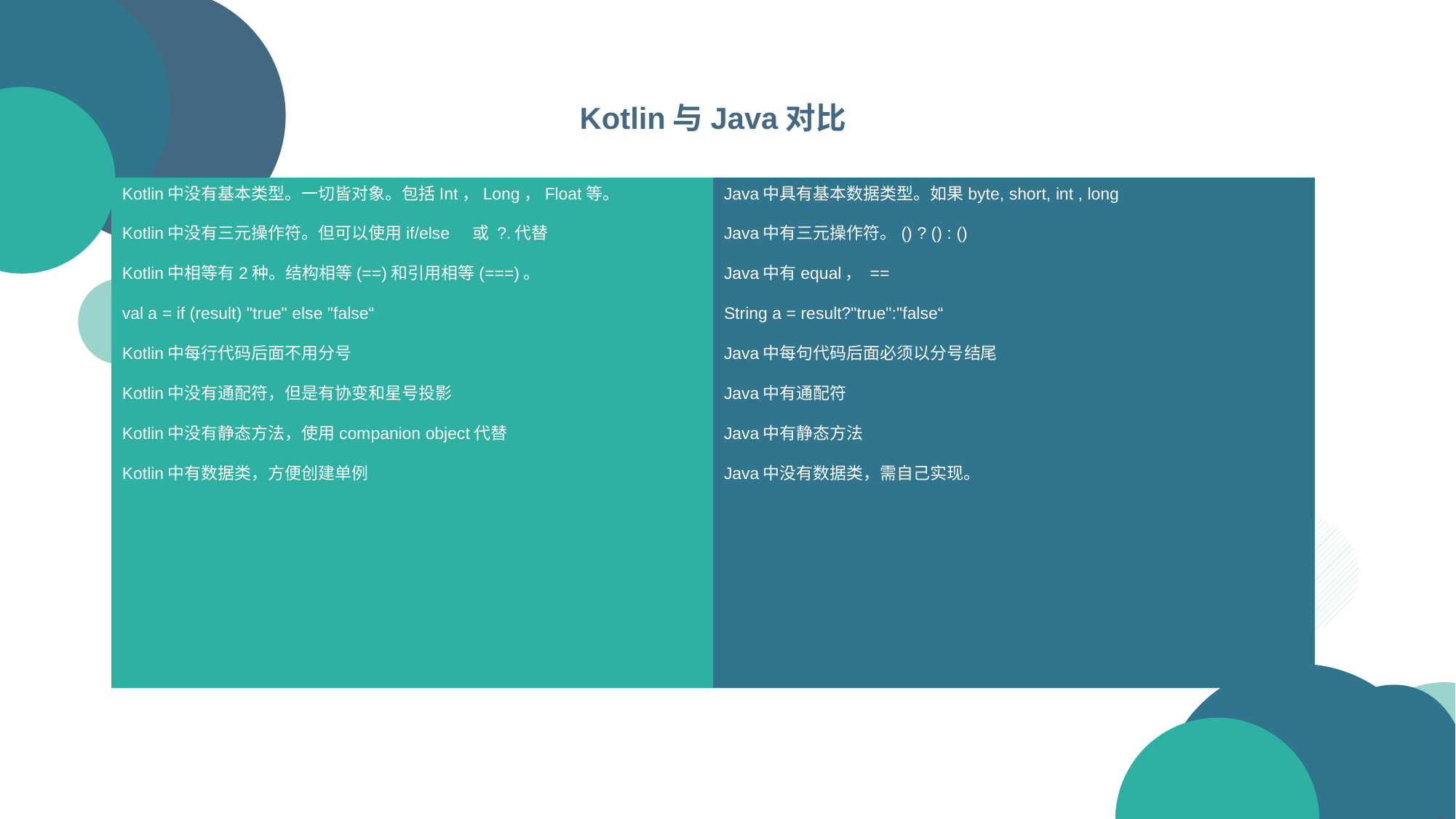

Kotlin与Java对比
Java中具有基本数据类型。如果byte, short, int , long

Java中有三元操作符。() ? () : ()

Java中有equal， ==

String a = result?"true":"false“

Java中每句代码后面必须以分号结尾

Java中有通配符

Java中有静态方法

Java中没有数据类，需自己实现。

### Chart

| Category |
|---|
Kotlin中没有基本类型。一切皆对象。包括Int，Long，Float等。

Kotlin中没有三元操作符。但可以使用if/else    或 ?.代替

Kotlin中相等有2种。结构相等(==)和引用相等(===)。

val a = if (result) "true" else "false“

Kotlin中每行代码后面不用分号

Kotlin中没有通配符，但是有协变和星号投影

Kotlin中没有静态方法，使用companion object代替

Kotlin中有数据类，方便创建单例

### Chart

| Category |
|---|